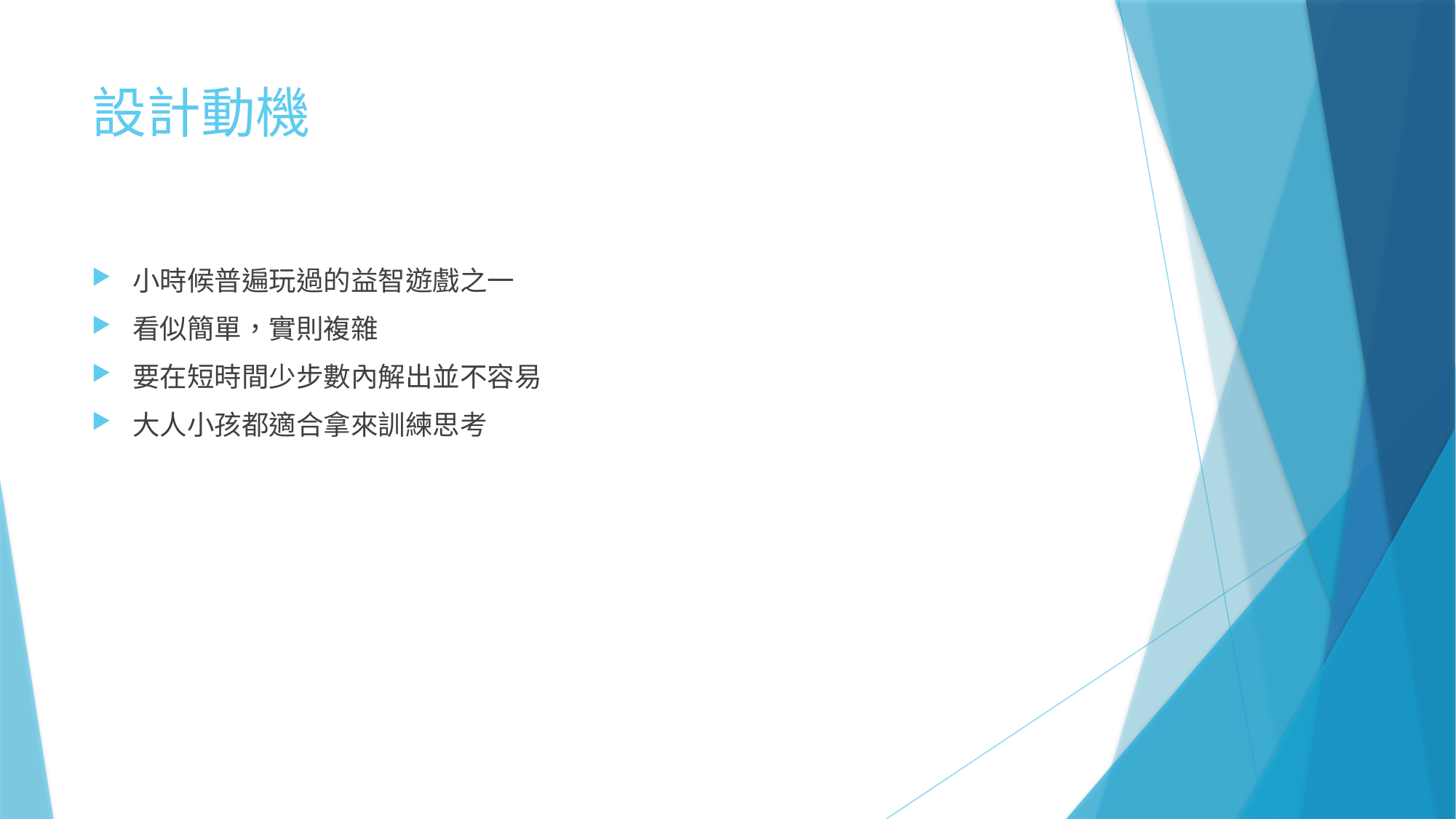

# 設計動機
小時候普遍玩過的益智遊戲之一
看似簡單，實則複雜
要在短時間少步數內解出並不容易
大人小孩都適合拿來訓練思考